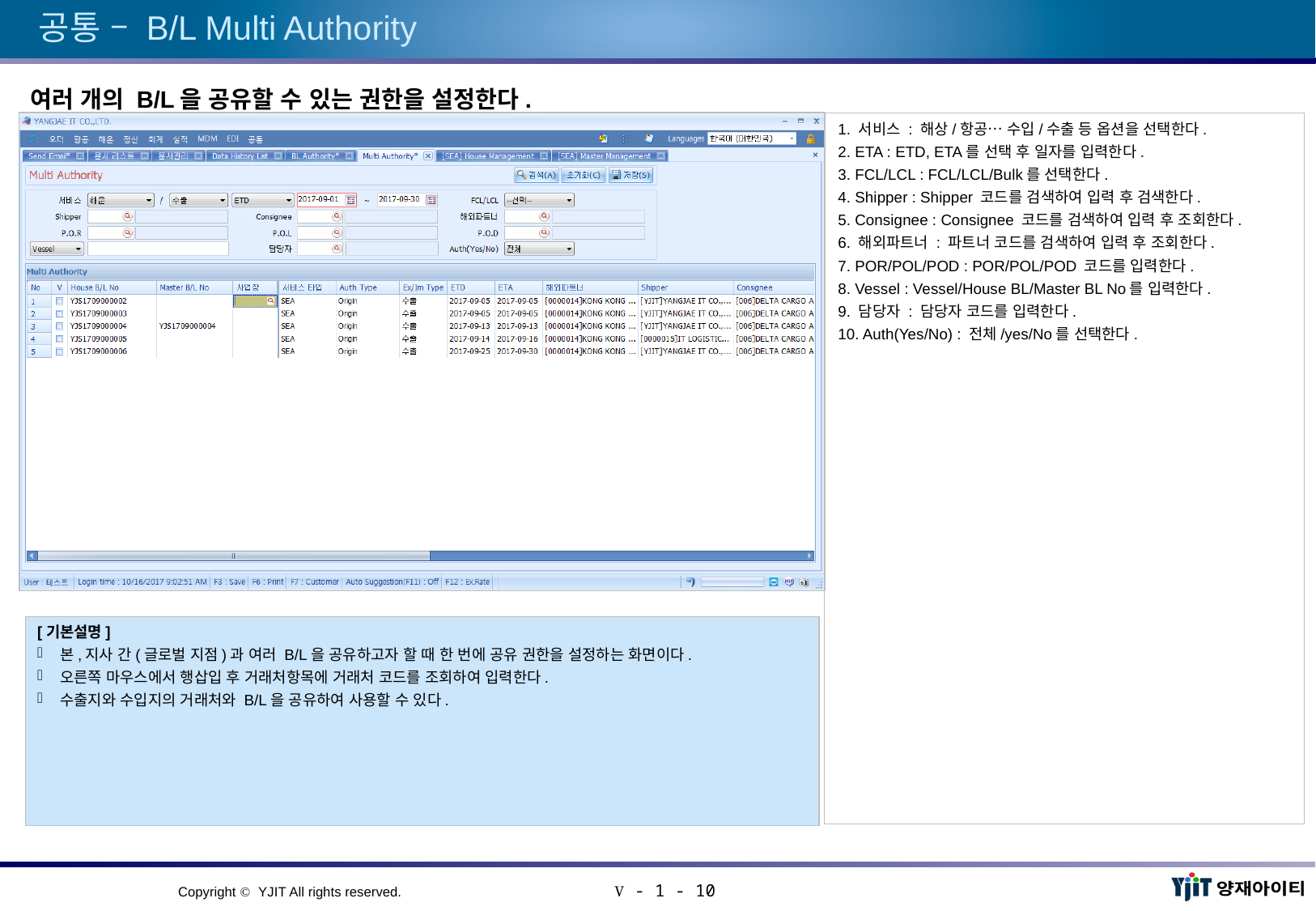

# 공통 – B/L Multi Authority
여러 개의 B/L을 공유할 수 있는 권한을 설정한다.

1. 서비스 : 해상/항공… 수입/수출 등 옵션을 선택한다.
2. ETA : ETD, ETA를 선택 후 일자를 입력한다.
3. FCL/LCL : FCL/LCL/Bulk를 선택한다.
4. Shipper : Shipper 코드를 검색하여 입력 후 검색한다.
5. Consignee : Consignee 코드를 검색하여 입력 후 조회한다.
6. 해외파트너 : 파트너 코드를 검색하여 입력 후 조회한다.
7. POR/POL/POD : POR/POL/POD 코드를 입력한다.
8. Vessel : Vessel/House BL/Master BL No를 입력한다.
9. 담당자 : 담당자 코드를 입력한다.
10. Auth(Yes/No) : 전체/yes/No를 선택한다.

[기본설명]
본,지사 간(글로벌 지점)과 여러 B/L을 공유하고자 할 때 한 번에 공유 권한을 설정하는 화면이다.
오른쪽 마우스에서 행삽입 후 거래처항목에 거래처 코드를 조회하여 입력한다.
수출지와 수입지의 거래처와 B/L을 공유하여 사용할 수 있다.